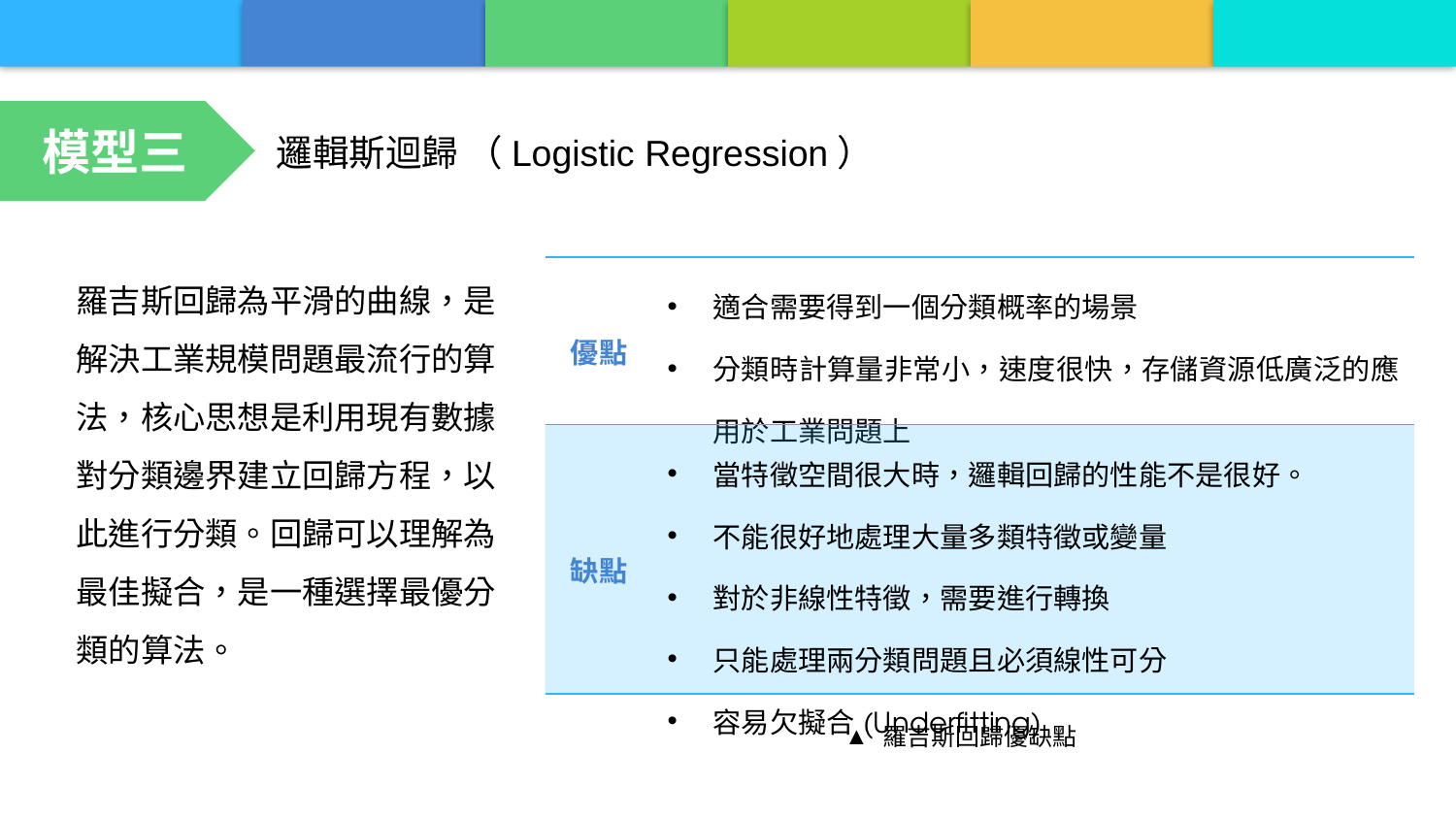

模型三
邏輯斯迴歸 （Logistic Regression）
羅吉斯回歸為平滑的曲線，是解決工業規模問題最流行的算法，核心思想是利用現有數據對分類邊界建立回歸方程，以此進行分類。回歸可以理解為最佳擬合，是一種選擇最優分類的算法。
| 優點 | 適合需要得到一個分類概率的場景 分類時計算量非常小，速度很快，存儲資源低廣泛的應用於工業問題上 |
| --- | --- |
| 缺點 | 當特徵空間很大時，邏輯回歸的性能不是很好。 不能很好地處理大量多類特徵或變量 對於非線性特徵，需要進行轉換 只能處理兩分類問題且必須線性可分 容易欠擬合(Underfitting) |
 羅吉斯回歸優缺點